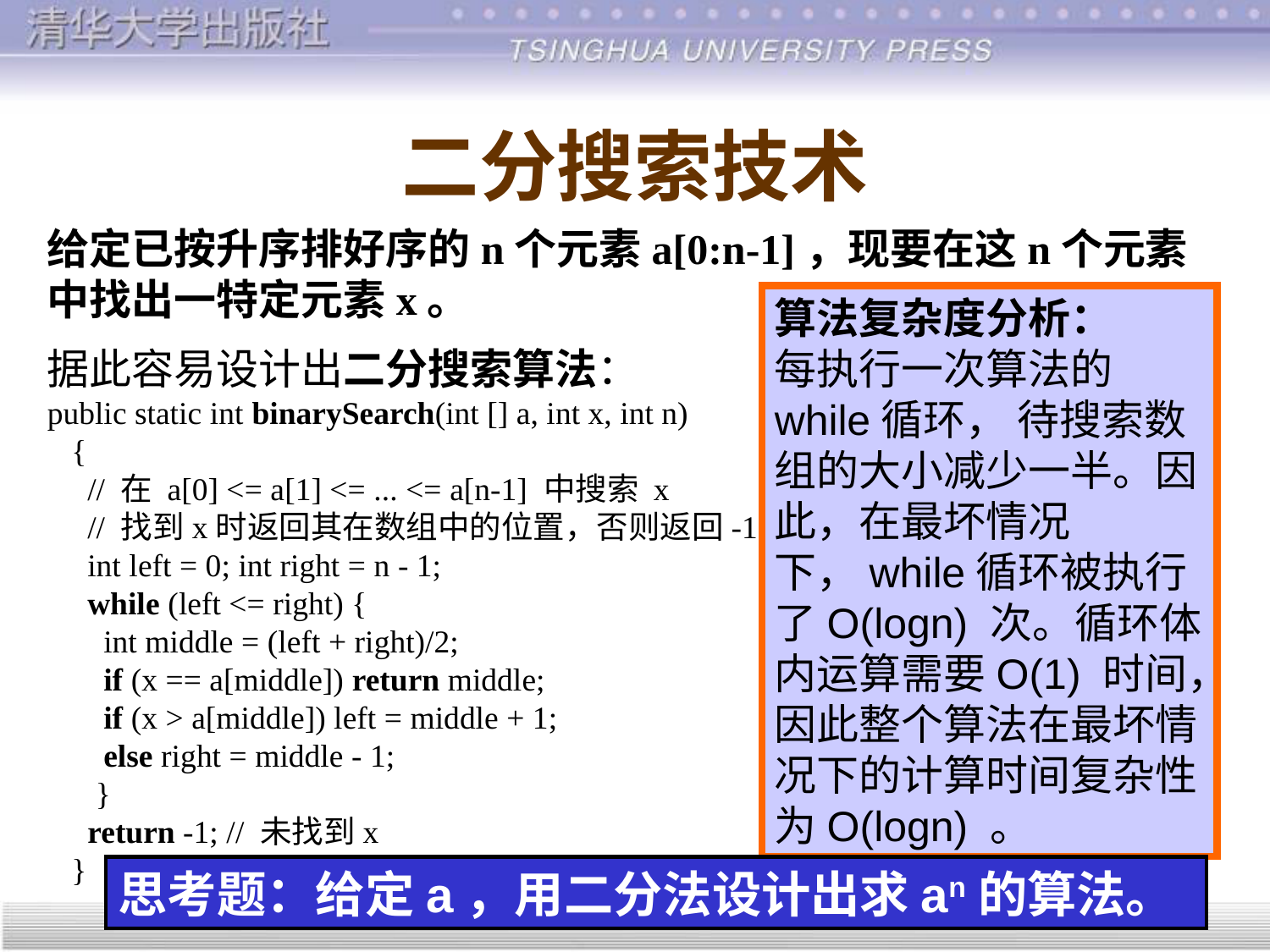

二分搜索技术
给定已按升序排好序的n个元素a[0:n-1]，现要在这n个元素中找出一特定元素x。
算法复杂度分析：
每执行一次算法的while循环， 待搜索数组的大小减少一半。因此，在最坏情况下，while循环被执行了O(logn) 次。循环体内运算需要O(1) 时间，因此整个算法在最坏情况下的计算时间复杂性为O(logn) 。
据此容易设计出二分搜索算法：
public static int binarySearch(int [] a, int x, int n)
   {
     // 在 a[0] <= a[1] <= ... <= a[n-1] 中搜索 x
     // 找到x时返回其在数组中的位置，否则返回-1
     int left = 0; int right = n - 1;
     while (left <= right) {
       int middle = (left + right)/2;
       if (x == a[middle]) return middle;
       if (x > a[middle]) left = middle + 1;
       else right = middle - 1;
      }
     return -1; // 未找到x
   }
思考题：给定a，用二分法设计出求an的算法。
49